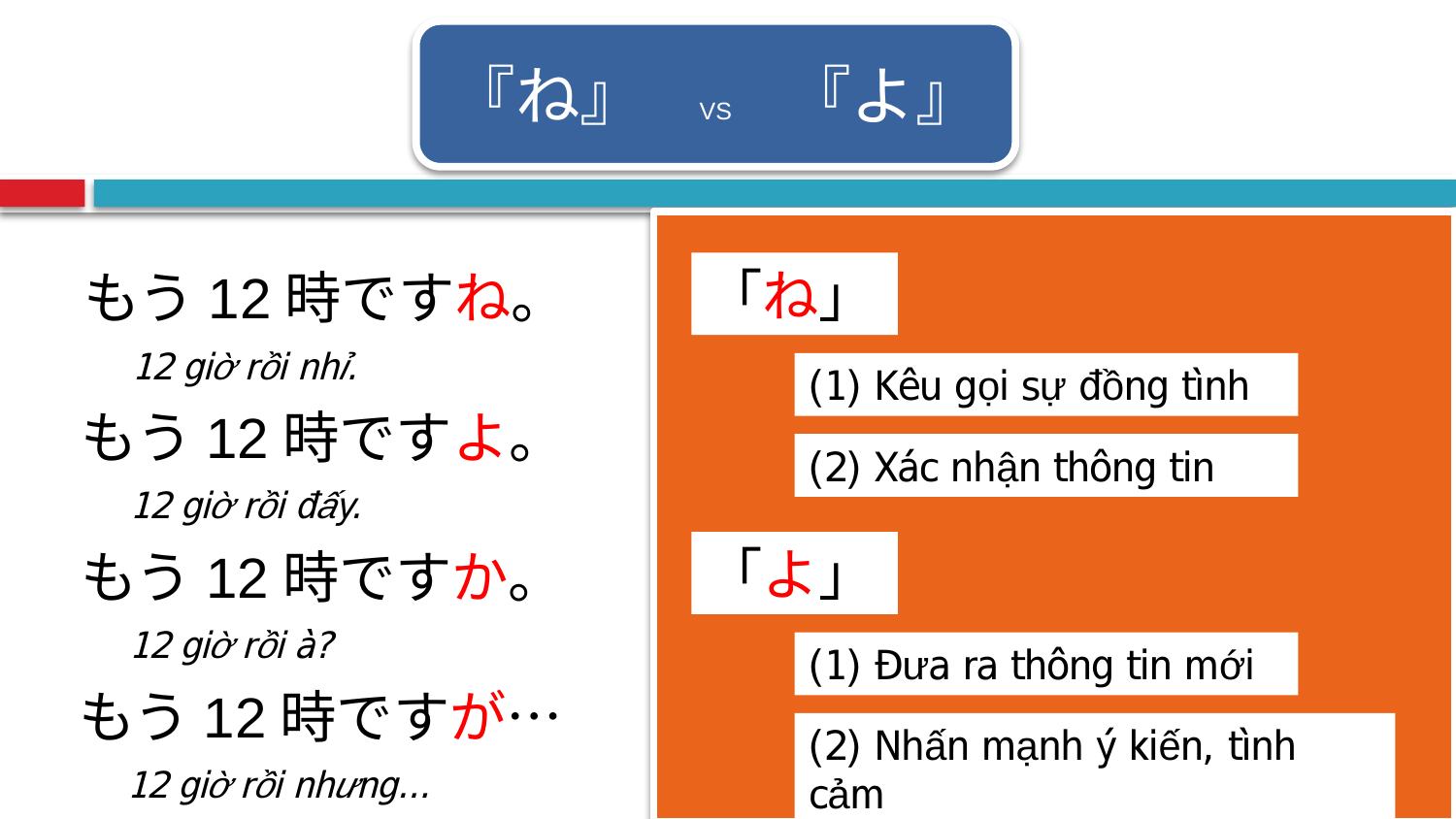

『ね』　　VS　　『よ』

「ね」
もう12時ですね。
12 giờ rồi nhỉ.
(1) Kêu gọi sự đồng tình
もう12時ですよ。
(2) Xác nhận thông tin
12 giờ rồi đấy.
「よ」
もう12時ですか。
12 giờ rồi à?
(1) Đưa ra thông tin mới
もう12時ですが…
(2) Nhấn mạnh ý kiến, tình cảm
12 giờ rồi nhưng...